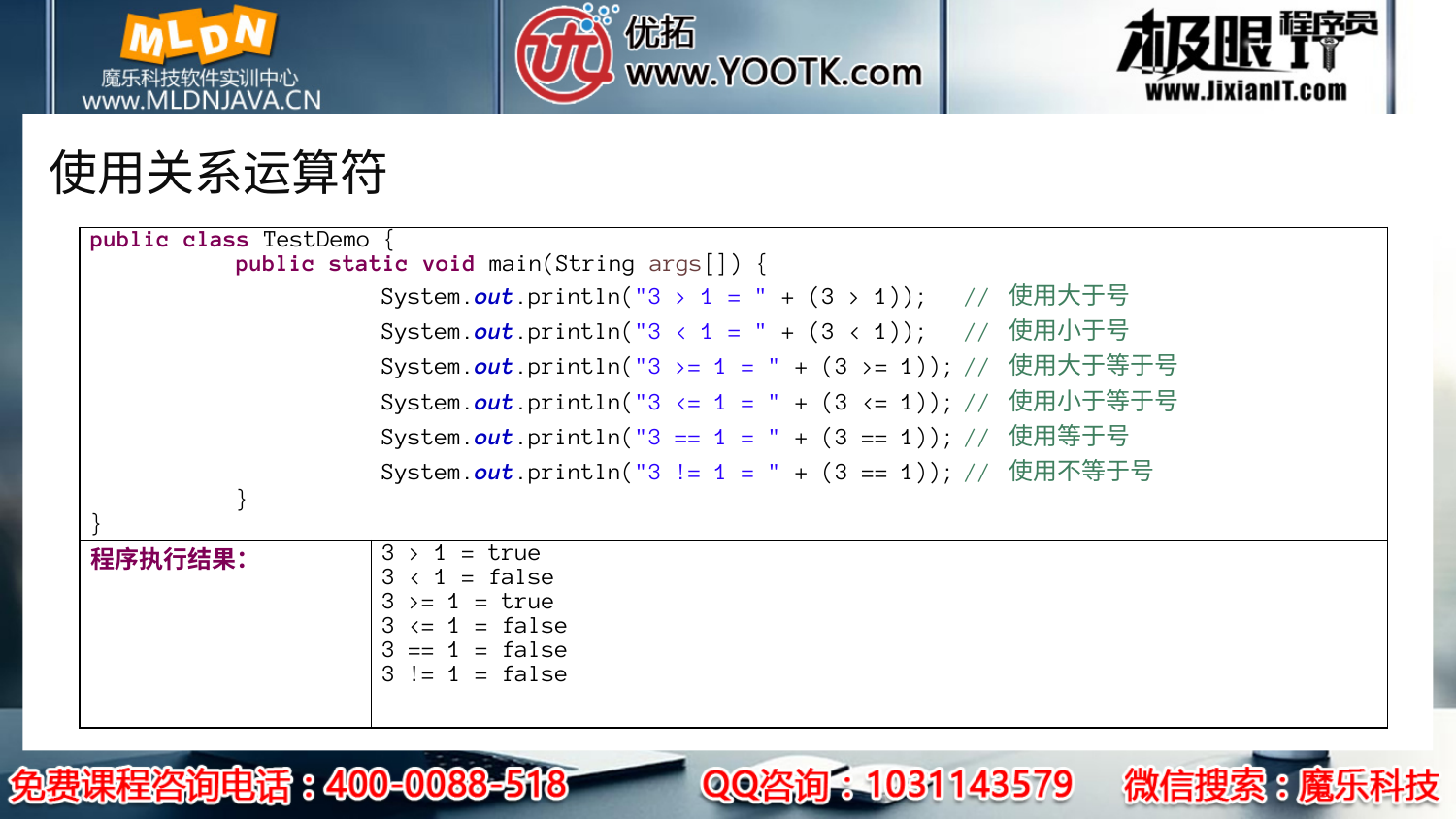

# 使用关系运算符
| public class TestDemo { public static void main(String args[]) { System.out.println("3 > 1 = " + (3 > 1)); // 使用大于号 System.out.println("3 < 1 = " + (3 < 1)); // 使用小于号 System.out.println("3 >= 1 = " + (3 >= 1)); // 使用大于等于号 System.out.println("3 <= 1 = " + (3 <= 1)); // 使用小于等于号 System.out.println("3 == 1 = " + (3 == 1)); // 使用等于号 System.out.println("3 != 1 = " + (3 == 1)); // 使用不等于号 } } |  |
| --- | --- |
| 程序执行结果： | 3 > 1 = true 3 < 1 = false 3 >= 1 = true 3 <= 1 = false 3 == 1 = false 3 != 1 = false |